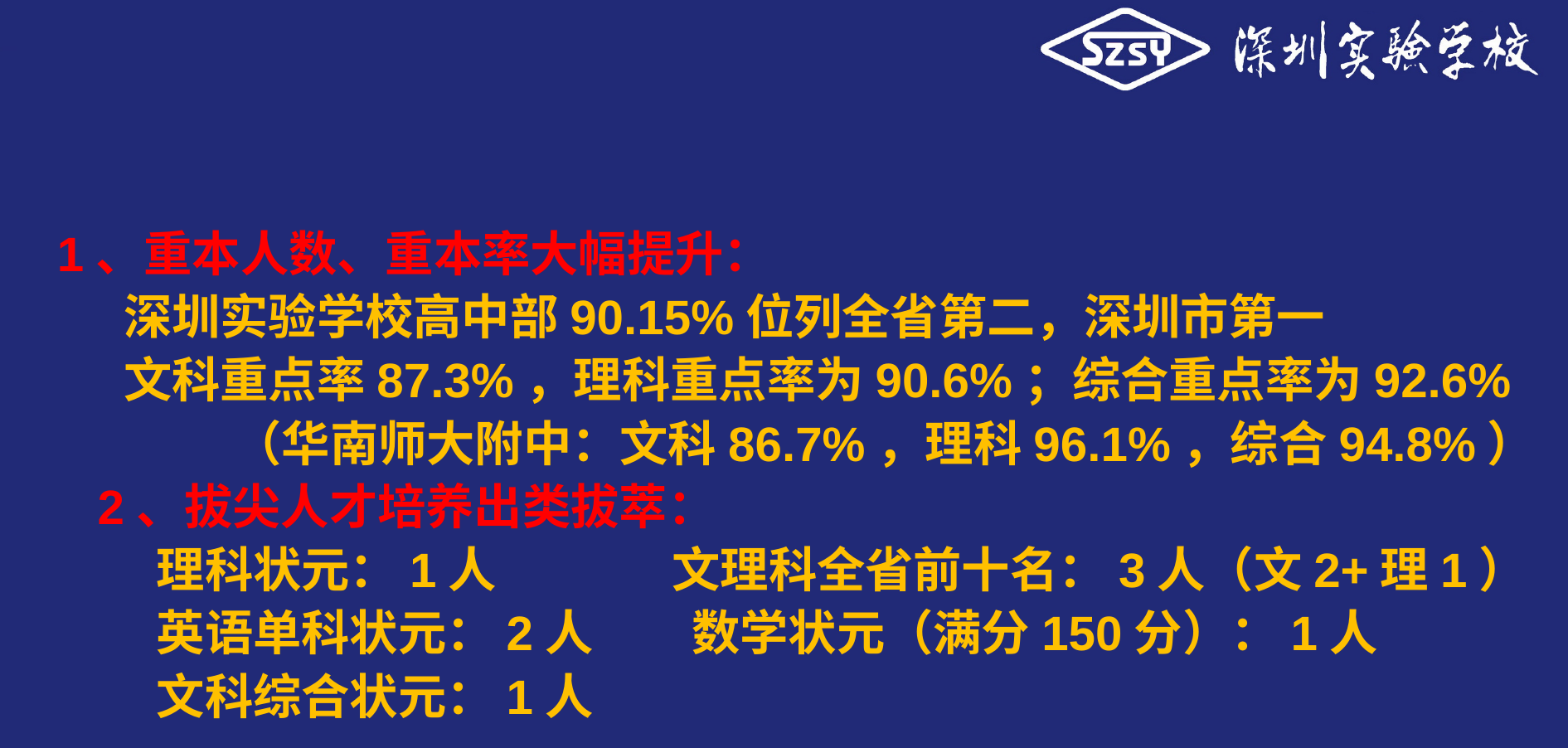

1、重本人数、重本率大幅提升：
     深圳实验学校高中部90.15%位列全省第二，深圳市第一
     文科重点率87.3%，理科重点率为90.6%；综合重点率为92.6%
               （华南师大附中：文科86.7%，理科96.1%，综合94.8%）
   2、拔尖人才培养出类拔萃：
        理科状元：1人                文理科全省前十名：3人（文2+理1）
        英语单科状元：2人         数学状元（满分150分）：1人
        文科综合状元：1人